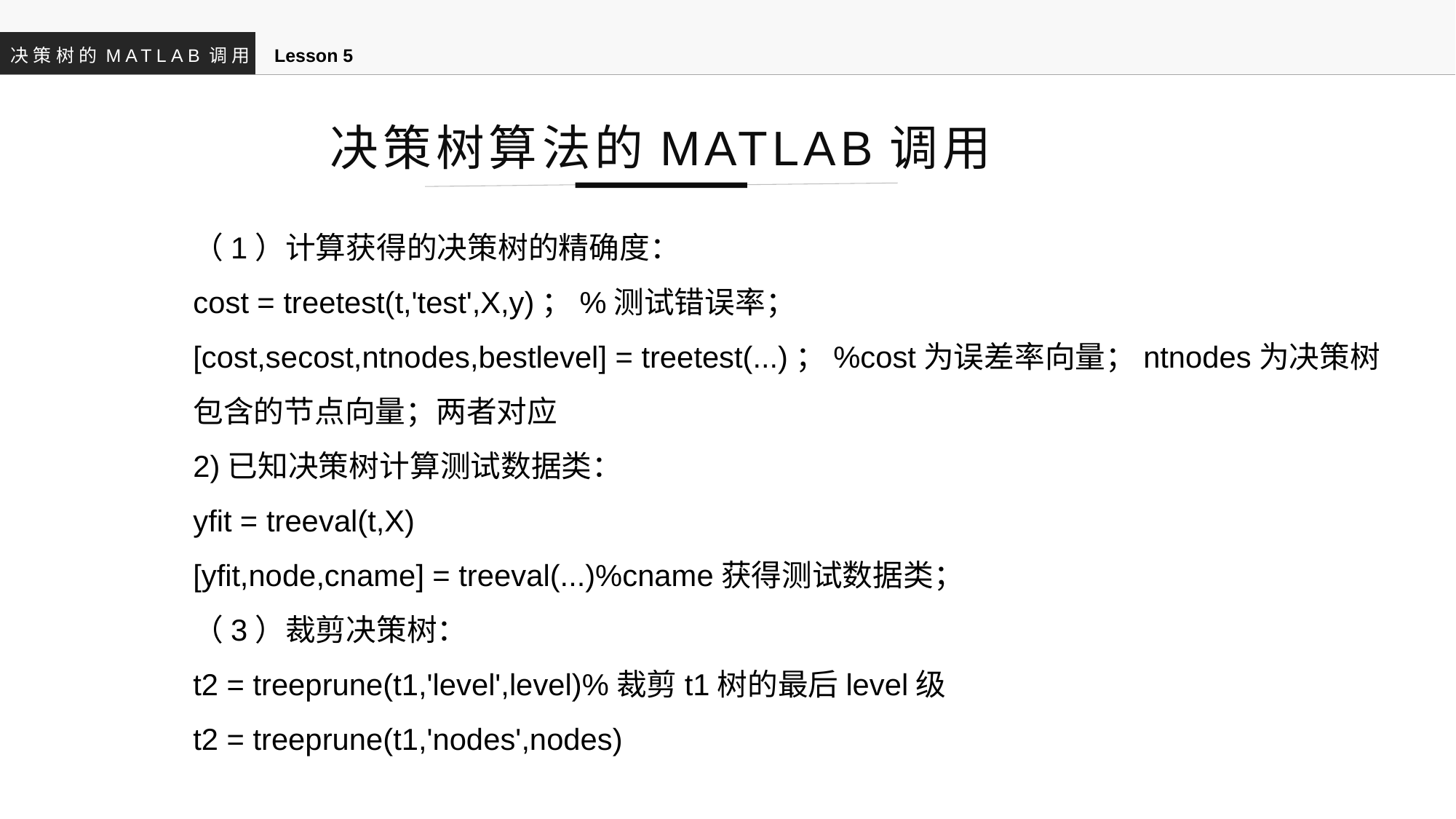

决策树的MATLAB调用
Lesson 5
决策树算法的MATLAB调用

（1）计算获得的决策树的精确度：
cost = treetest(t,'test',X,y)；%测试错误率；
[cost,secost,ntnodes,bestlevel] = treetest(...)；%cost为误差率向量；ntnodes为决策树包含的节点向量；两者对应
2)已知决策树计算测试数据类：
yfit = treeval(t,X)
[yfit,node,cname] = treeval(...)%cname获得测试数据类；
（3）裁剪决策树：
t2 = treeprune(t1,'level',level)%裁剪t1树的最后level级
t2 = treeprune(t1,'nodes',nodes)